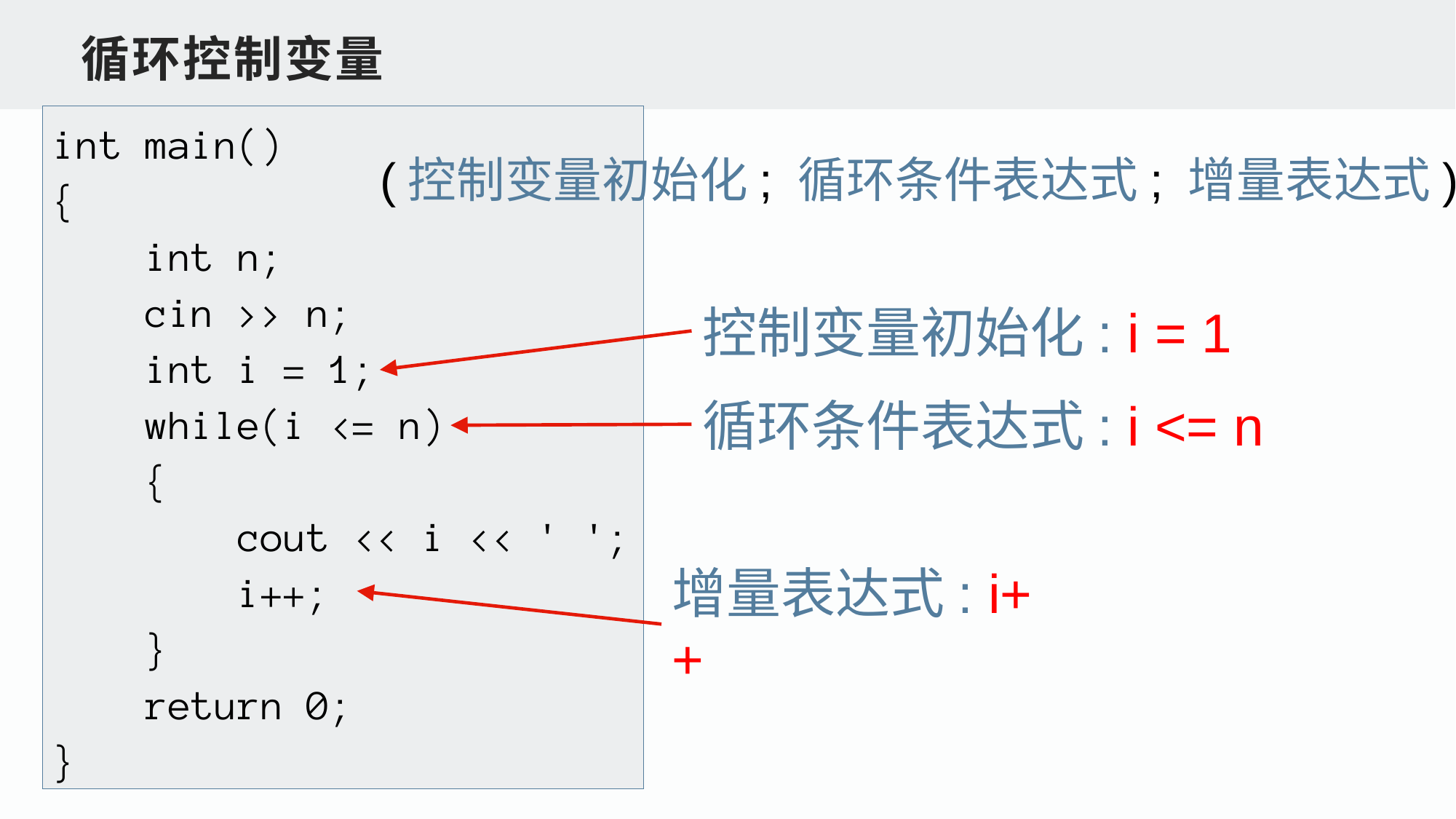

循环控制变量
int main()
{
    int n;
    cin >> n;
    int i = 1;
    while(i <= n)
    {
        cout << i << ' ';
        i++;
    }
    return 0;
}
(控制变量初始化; 循环条件表达式; 增量表达式)
控制变量初始化: i = 1
循环条件表达式: i <= n
增量表达式: i++